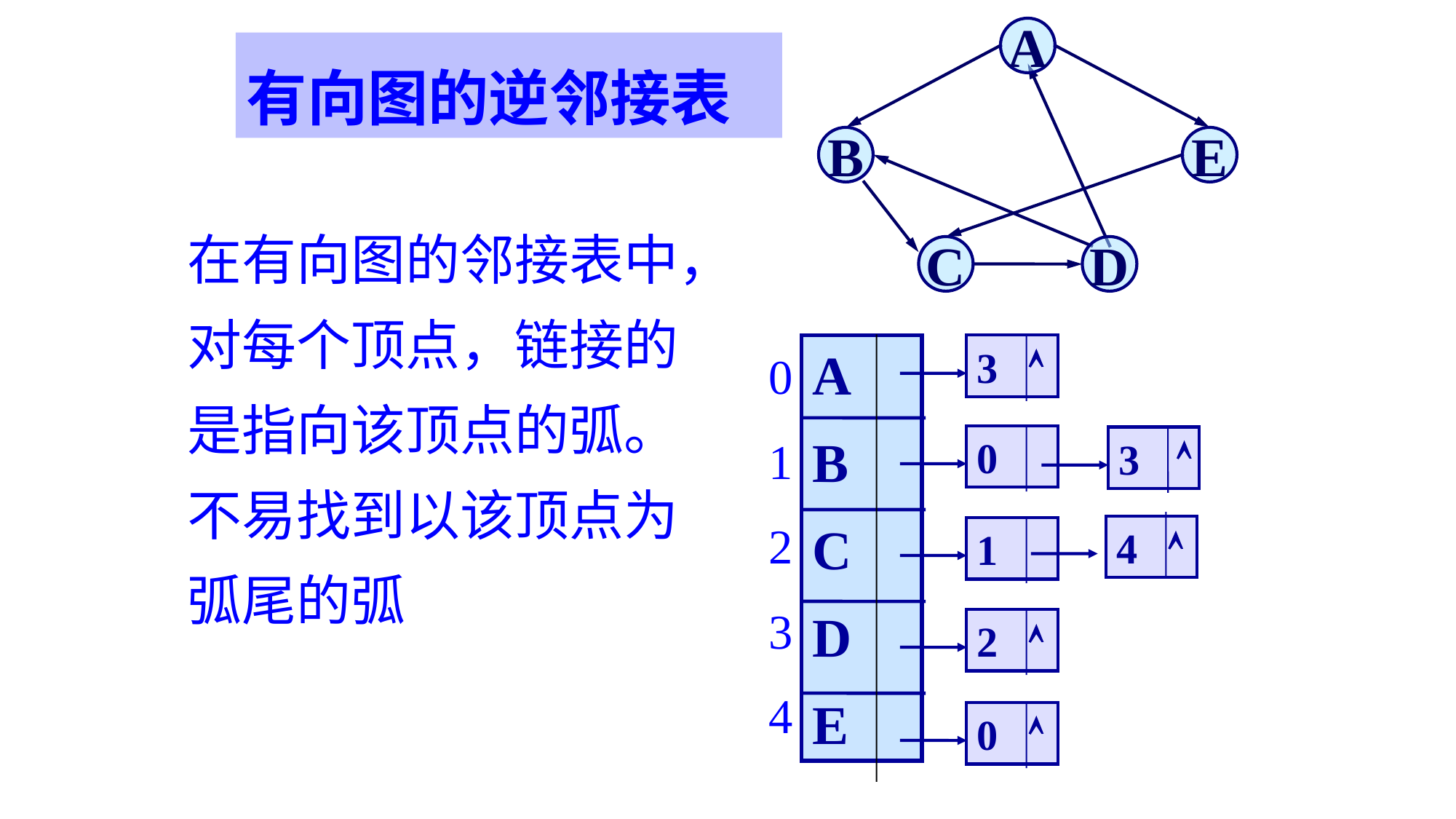

A

B
E

C
D

有向图的逆邻接表
在有向图的邻接表中，对每个顶点，链接的是指向该顶点的弧。不易找到以该顶点为弧尾的弧
A
B
C
D
E

3

∧
0
1
2
3
4

0
3

∧

4
1

∧

2

∧

0

∧